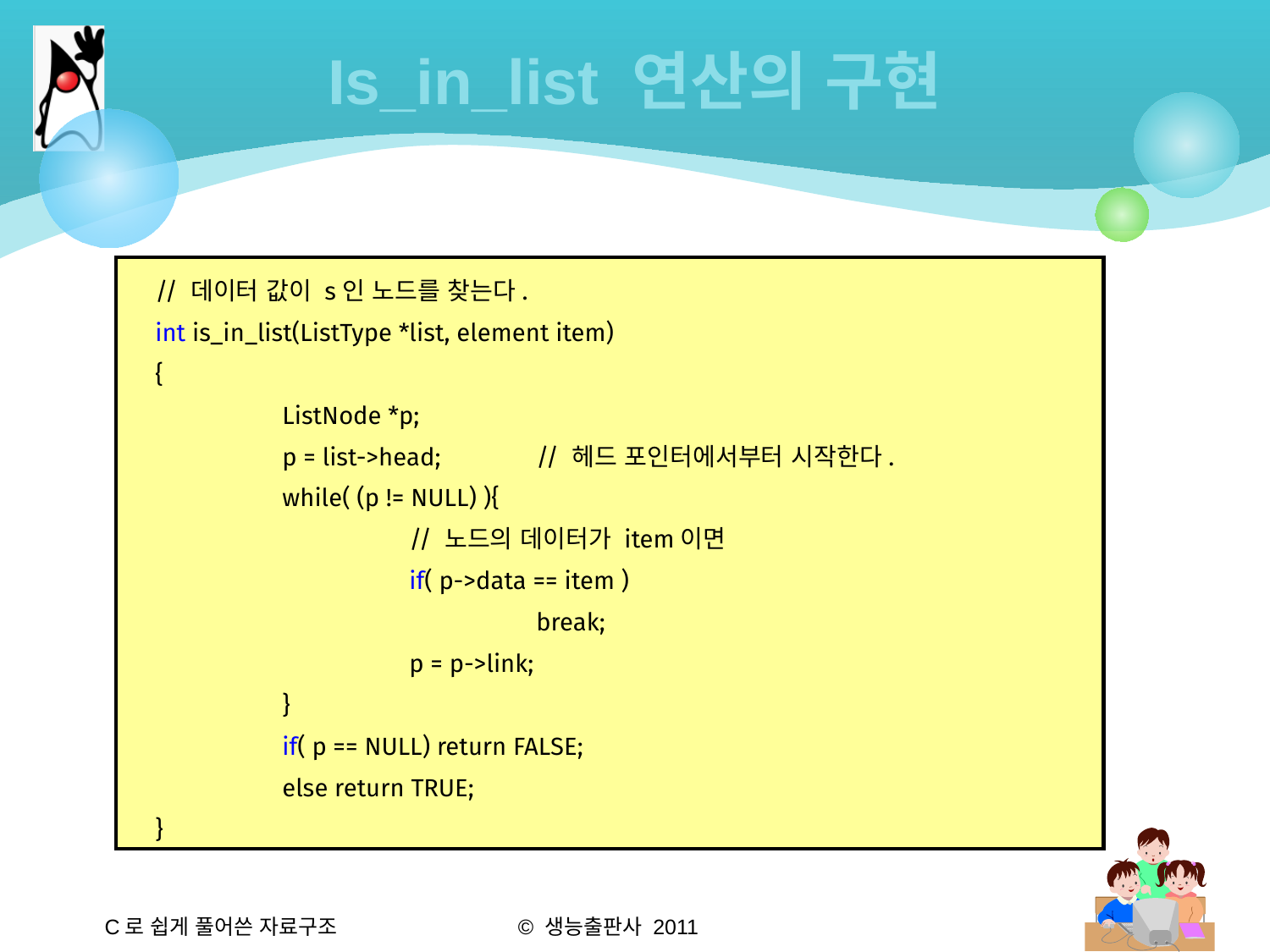

# Is_in_list 연산의 구현
// 데이터 값이 s인 노드를 찾는다.
int is_in_list(ListType *list, element item)
{
	ListNode *p;
	p = list->head; 	// 헤드 포인터에서부터 시작한다.
	while( (p != NULL) ){
		// 노드의 데이터가 item이면
		if( p->data == item )
			break;
		p = p->link;
	}
	if( p == NULL) return FALSE;
	else return TRUE;
}